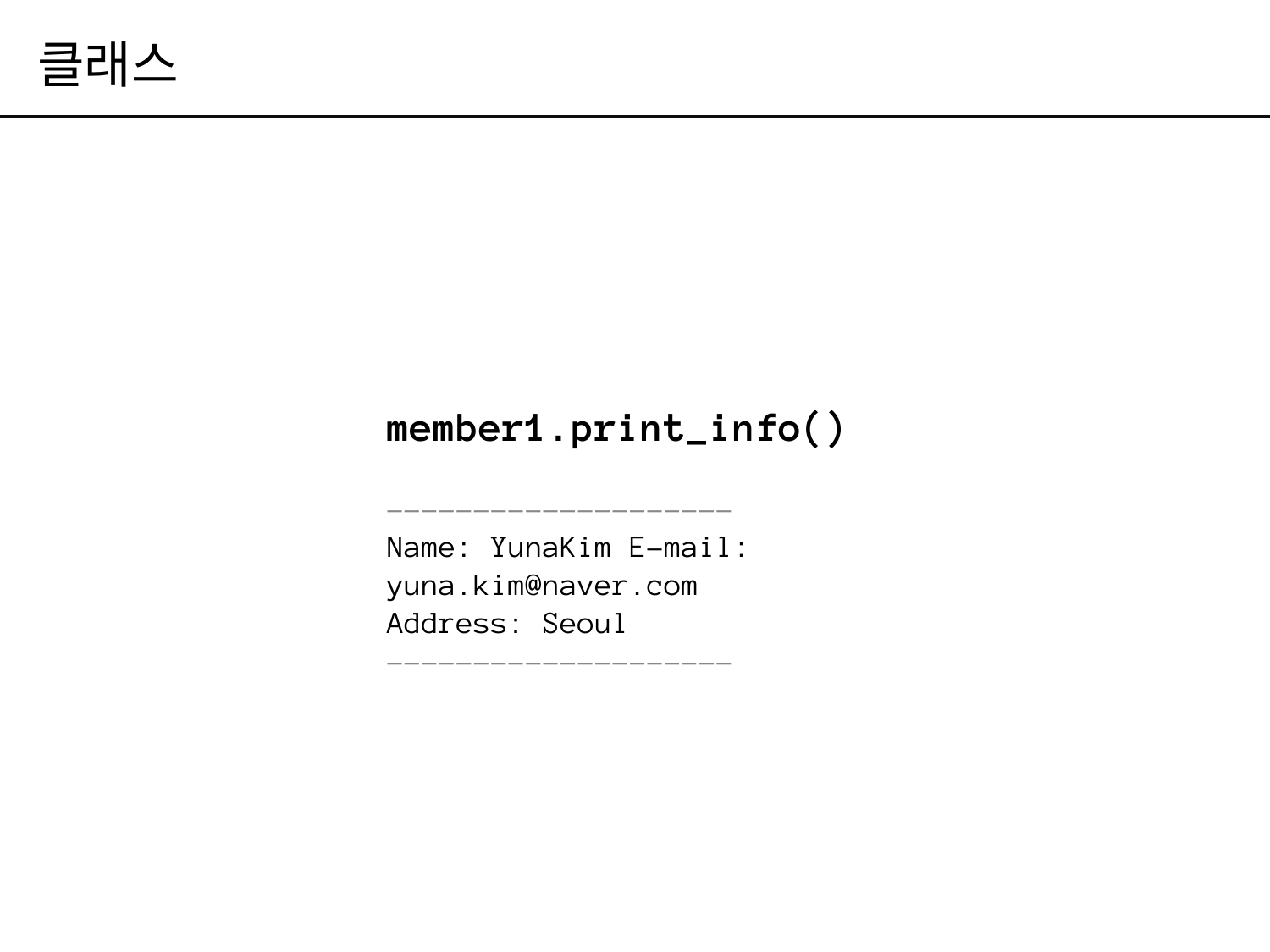

# 클래스
member1.print_info()

--------------------
Name: YunaKim E-mail: yuna.kim@naver.com
Address: Seoul
--------------------